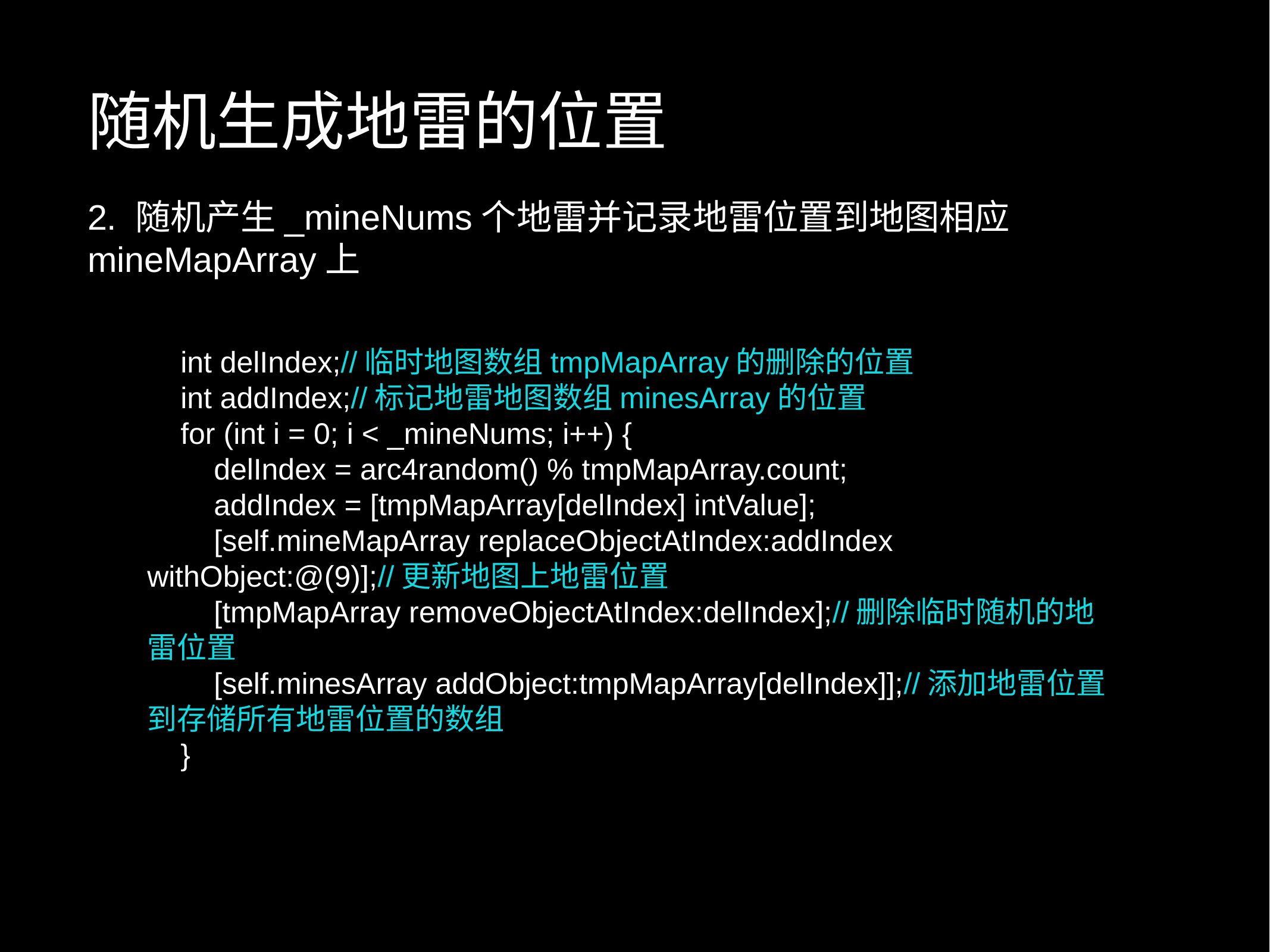

随机生成地雷的位置
2. 随机产生_mineNums个地雷并记录地雷位置到地图相应mineMapArray上
    int delIndex;//临时地图数组tmpMapArray的删除的位置
    int addIndex;//标记地雷地图数组minesArray的位置
    for (int i = 0; i < _mineNums; i++) {
        delIndex = arc4random() % tmpMapArray.count;
        addIndex = [tmpMapArray[delIndex] intValue];
        [self.mineMapArray replaceObjectAtIndex:addIndex withObject:@(9)];//更新地图上地雷位置
        [tmpMapArray removeObjectAtIndex:delIndex];//删除临时随机的地雷位置
        [self.minesArray addObject:tmpMapArray[delIndex]];//添加地雷位置到存储所有地雷位置的数组
    }